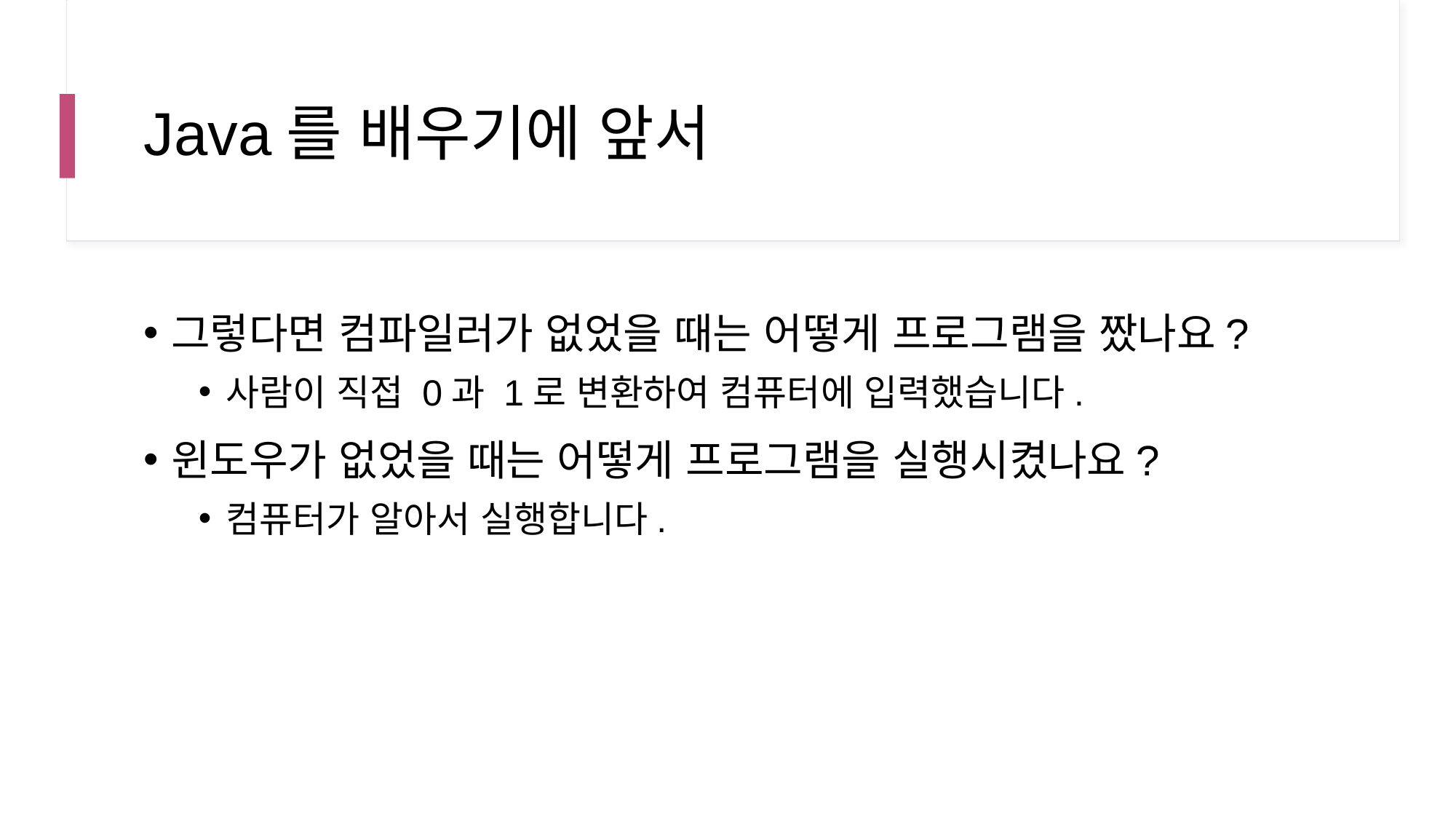

# Java를 배우기에 앞서
그렇다면 컴파일러가 없었을 때는 어떻게 프로그램을 짰나요?
사람이 직접 0과 1로 변환하여 컴퓨터에 입력했습니다.
윈도우가 없었을 때는 어떻게 프로그램을 실행시켰나요?
컴퓨터가 알아서 실행합니다.